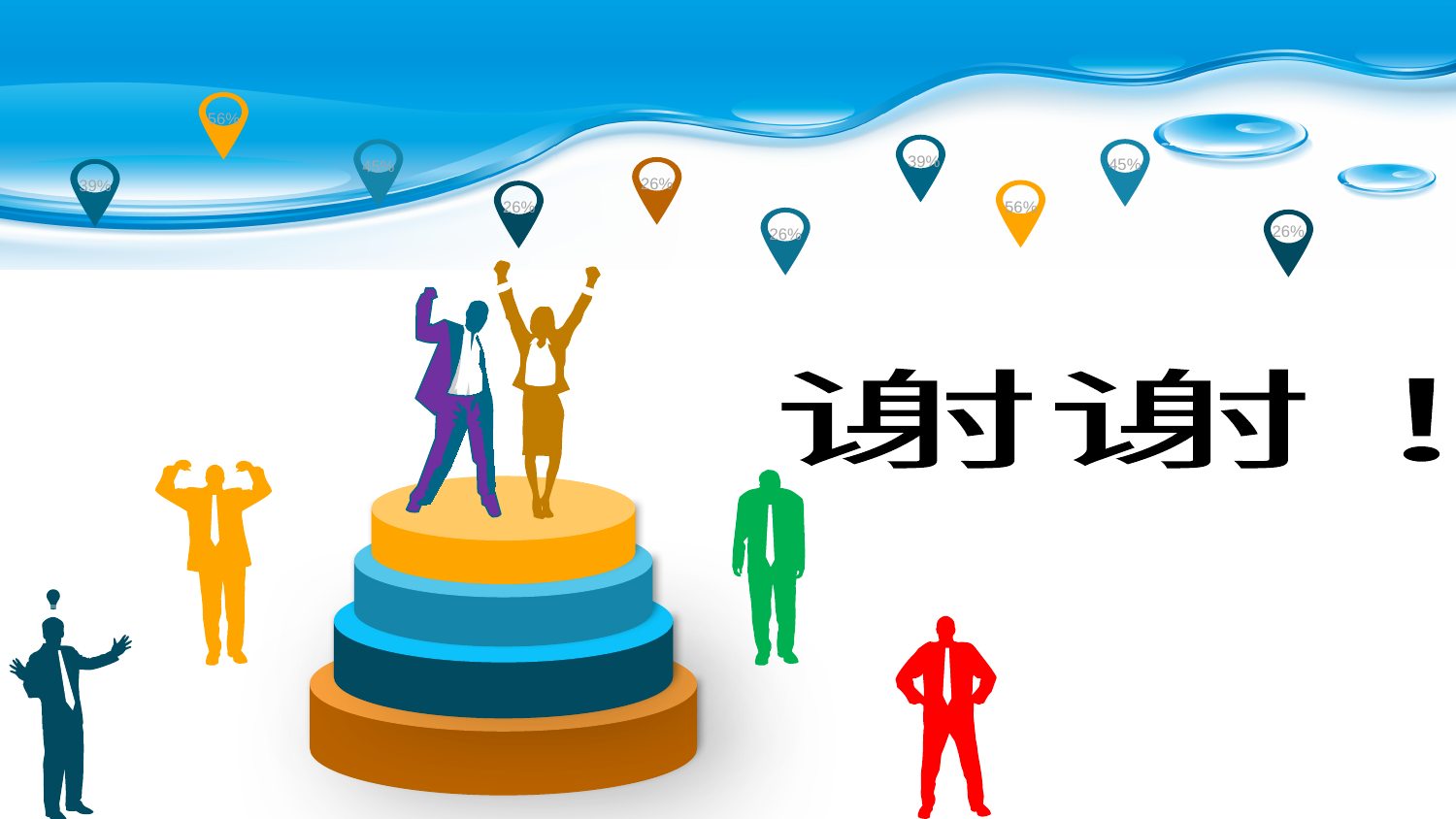

56%

39%

45%

45%

26%

39%

56%

26%

26%

26%
谢谢 !